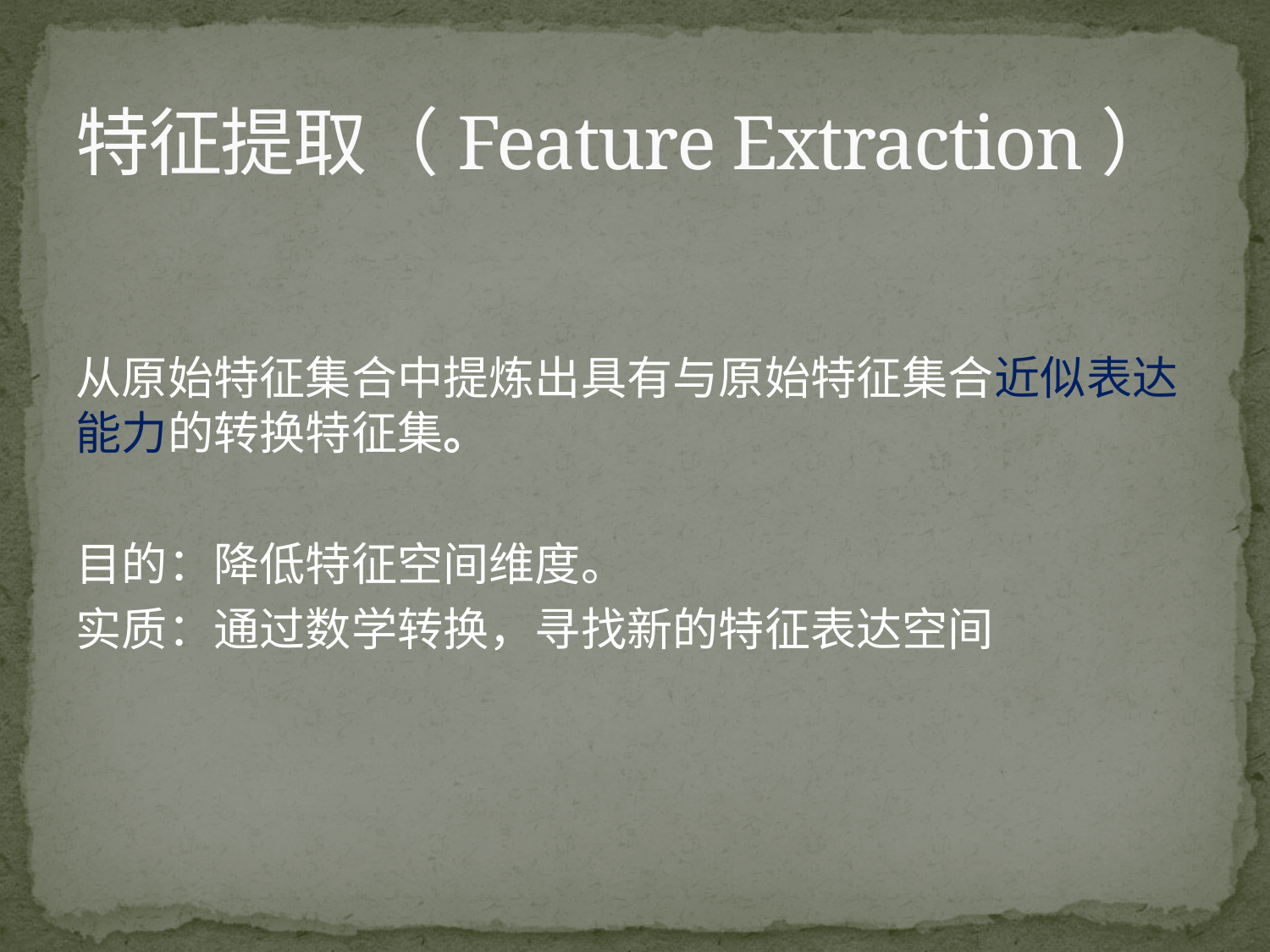

# 特征提取（Feature Extraction）

从原始特征集合中提炼出具有与原始特征集合近似表达能力的转换特征集。

目的：降低特征空间维度。
实质：通过数学转换，寻找新的特征表达空间